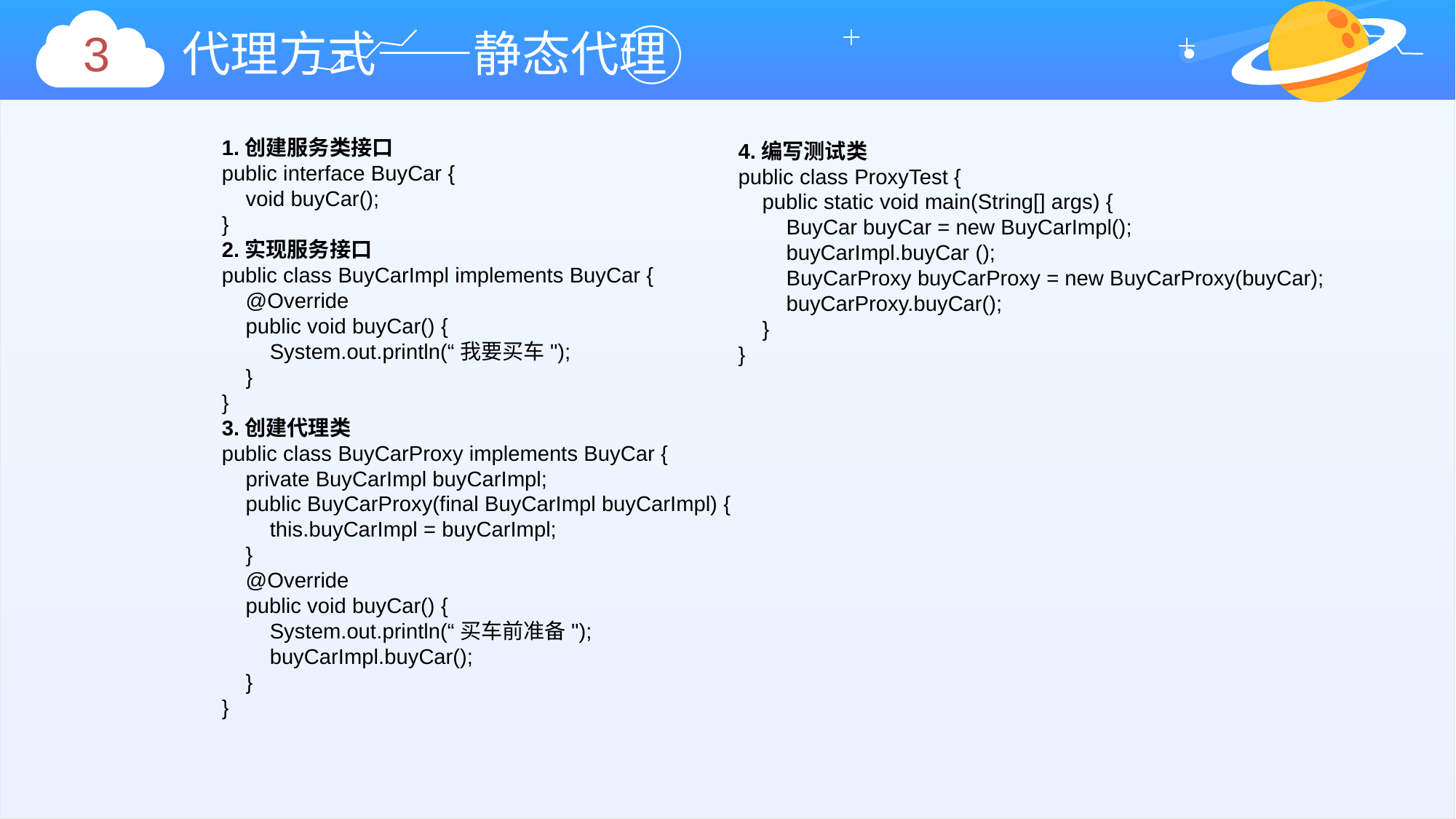

3
代理方式——静态代理
1.创建服务类接口
public interface BuyCar {
    void buyCar();
}
2.实现服务接口
public class BuyCarImpl implements BuyCar {
    @Override
    public void buyCar() {
        System.out.println(“我要买车");
    }
}
3.创建代理类
public class BuyCarProxy implements BuyCar {
    private BuyCarImpl buyCarImpl;
    public BuyCarProxy(final BuyCarImpl buyCarImpl) {
        this.buyCarImpl = buyCarImpl;
    }
    @Override
    public void buyCar() {
        System.out.println(“买车前准备");
        buyCarImpl.buyCar();
    }
}
4.编写测试类
public class ProxyTest {
    public static void main(String[] args) {
        BuyCar buyCar = new BuyCarImpl();
        buyCarImpl.buyCar ();
        BuyCarProxy buyCarProxy = new BuyCarProxy(buyCar);
        buyCarProxy.buyCar();
    }
}